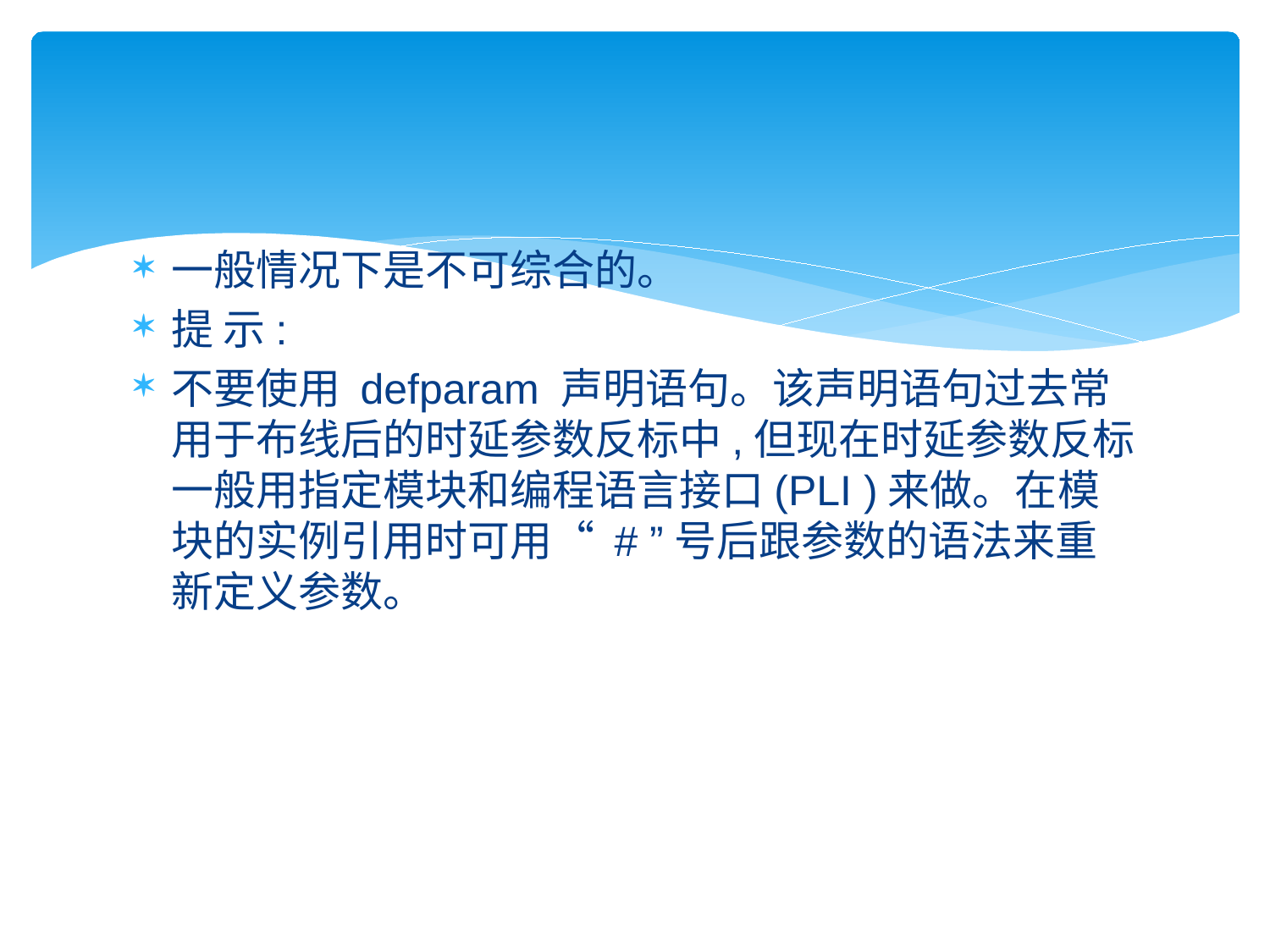

#
一般情况下是不可综合的。
提 示:
不要使用 defparam 声明语句。该声明语句过去常用于布线后的时延参数反标中,但现在时延参数反标一般用指定模块和编程语言接口(PLI )来做。在模块的实例引用时可用“ # ”号后跟参数的语法来重新定义参数。